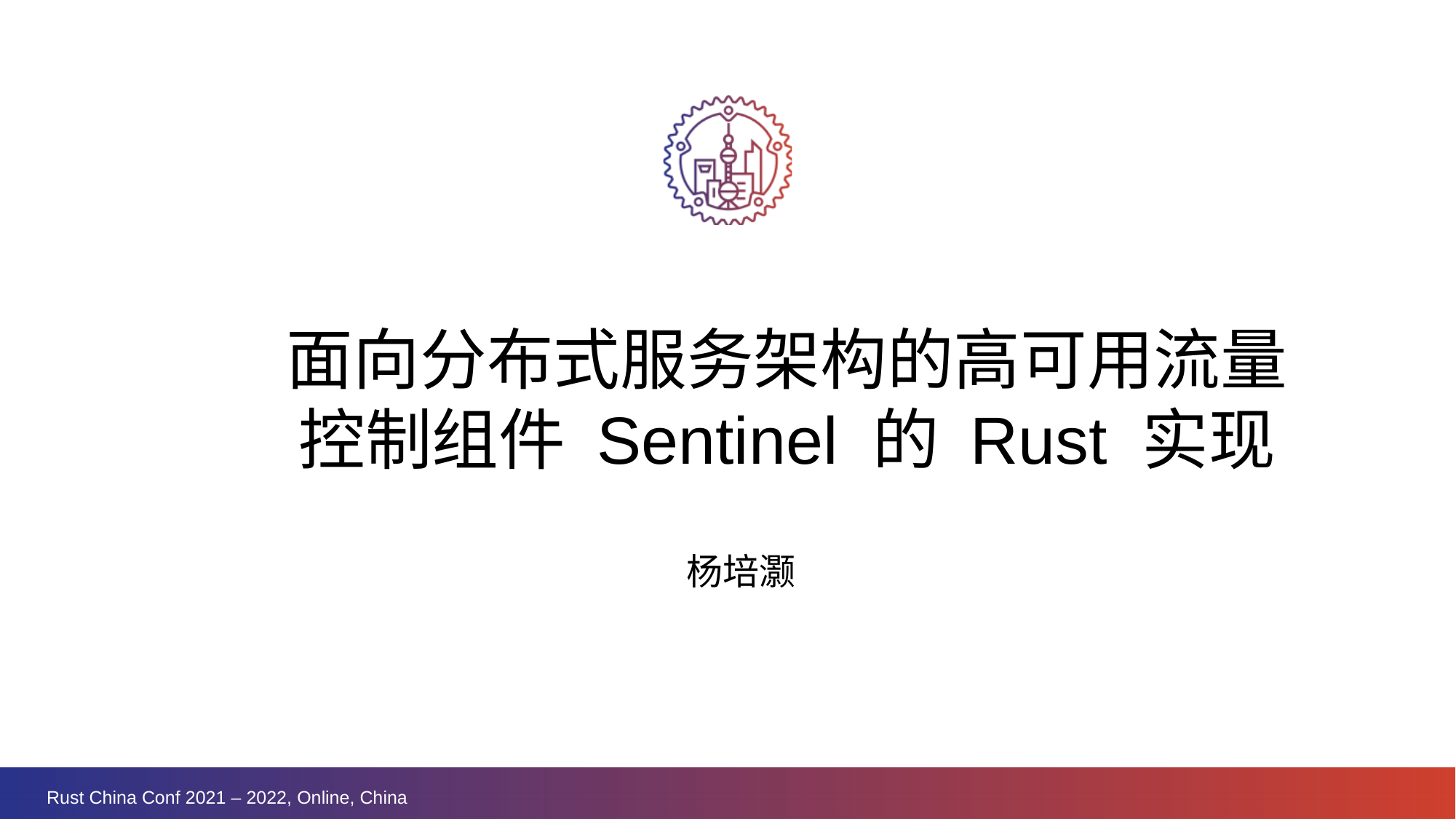

面向分布式服务架构的高可用流量
控制组件 Sentinel 的 Rust 实现
杨培灏